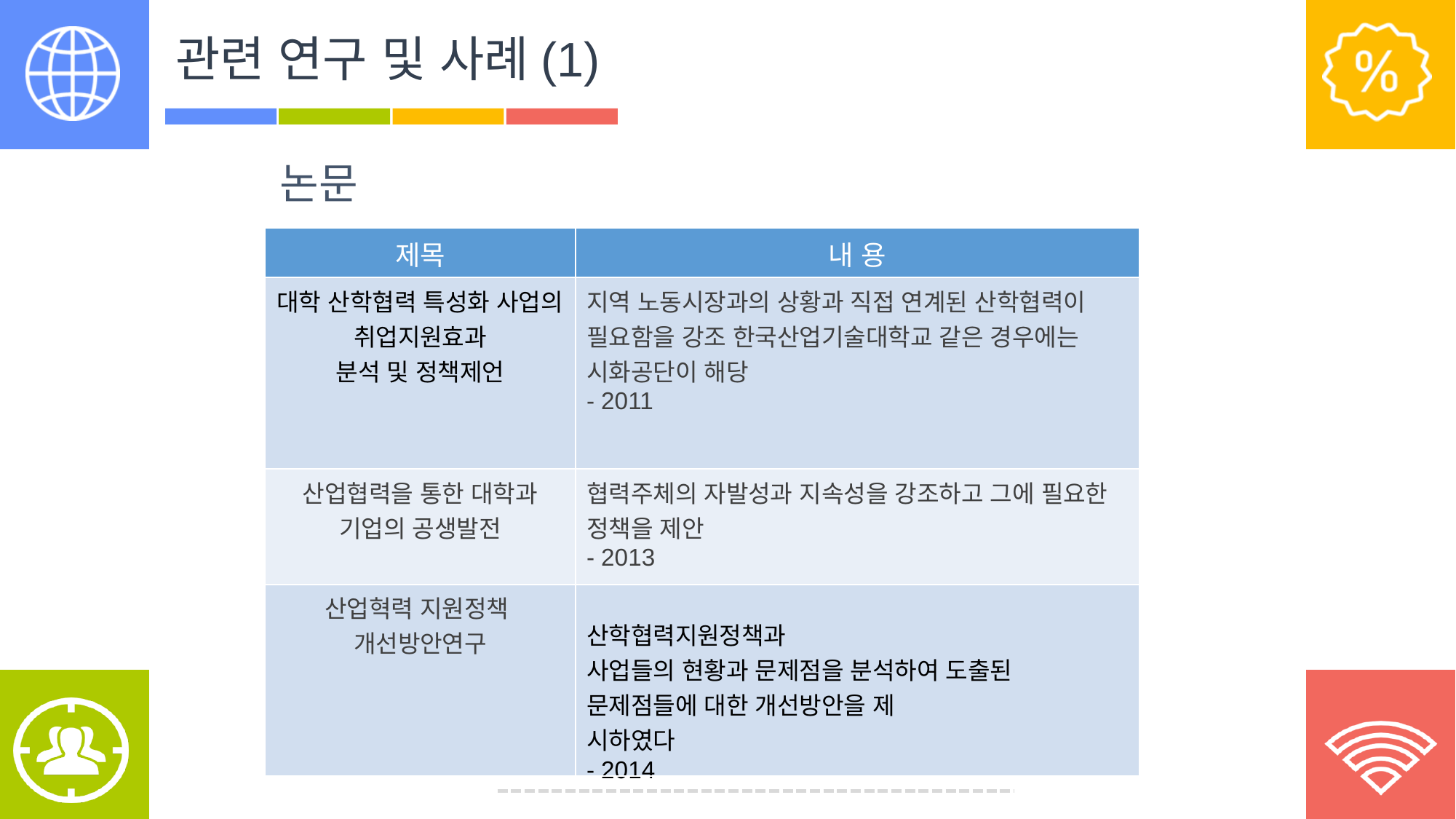

관련 연구 및 사례(1)

논문
| 제목 | 내 용 |
| --- | --- |
| 대학 산학협력 특성화 사업의 취업지원효과 분석 및 정책제언 | 지역 노동시장과의 상황과 직접 연계된 산학협력이 필요함을 강조 한국산업기술대학교 같은 경우에는 시화공단이 해당 - 2011 |
| 산업협력을 통한 대학과 기업의 공생발전 | 협력주체의 자발성과 지속성을 강조하고 그에 필요한 정책을 제안 - 2013 |
| 산업혁력 지원정책 개선방안연구 | 산학협력지원정책과 사업들의 현황과 문제점을 분석하여 도출된 문제점들에 대한 개선방안을 제 시하였다 - 2014 |